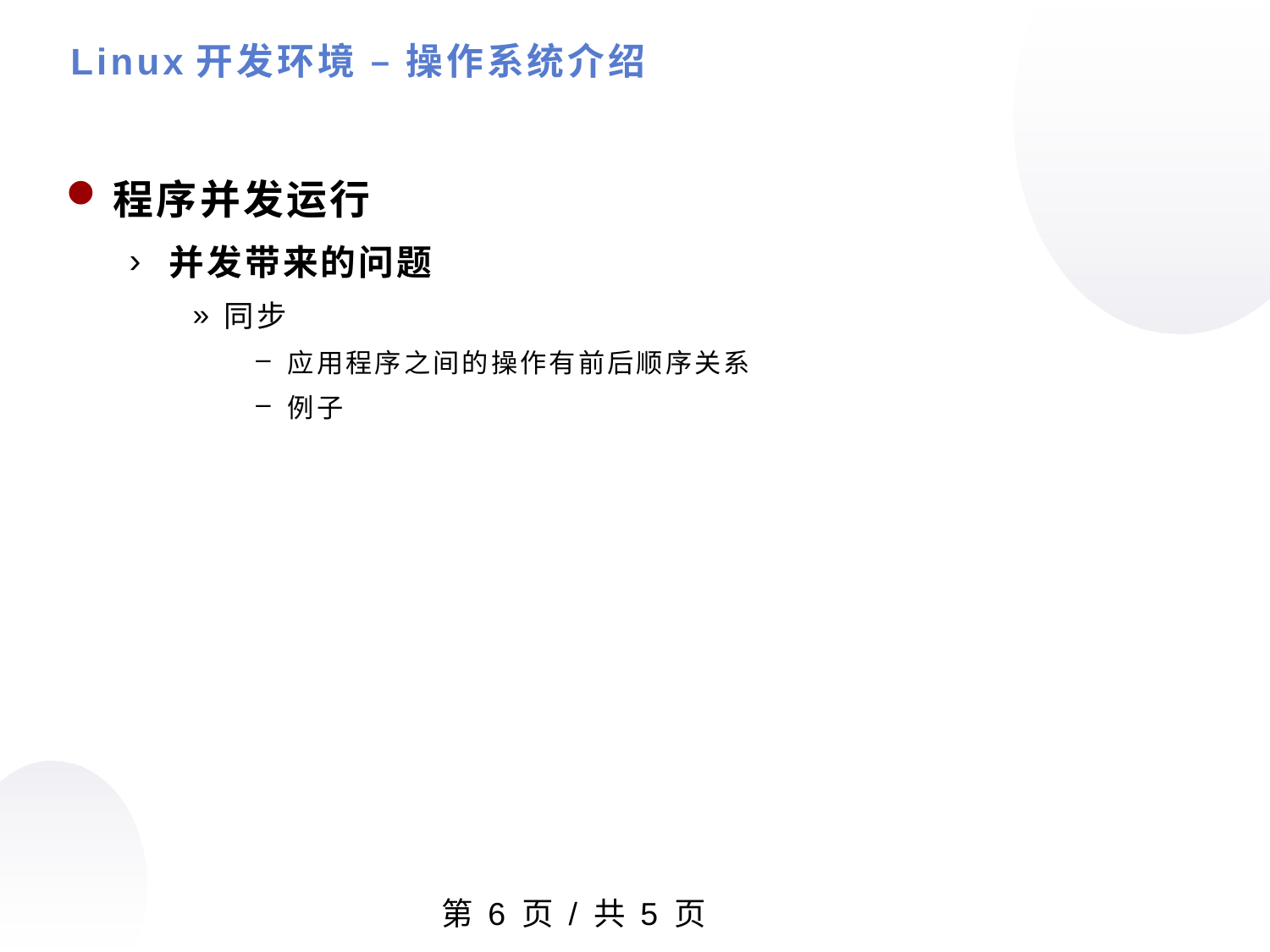

Linux开发环境 – 操作系统介绍

程序并发运行
并发带来的问题
同步
应用程序之间的操作有前后顺序关系
例子

第 6 页 / 共 5 页